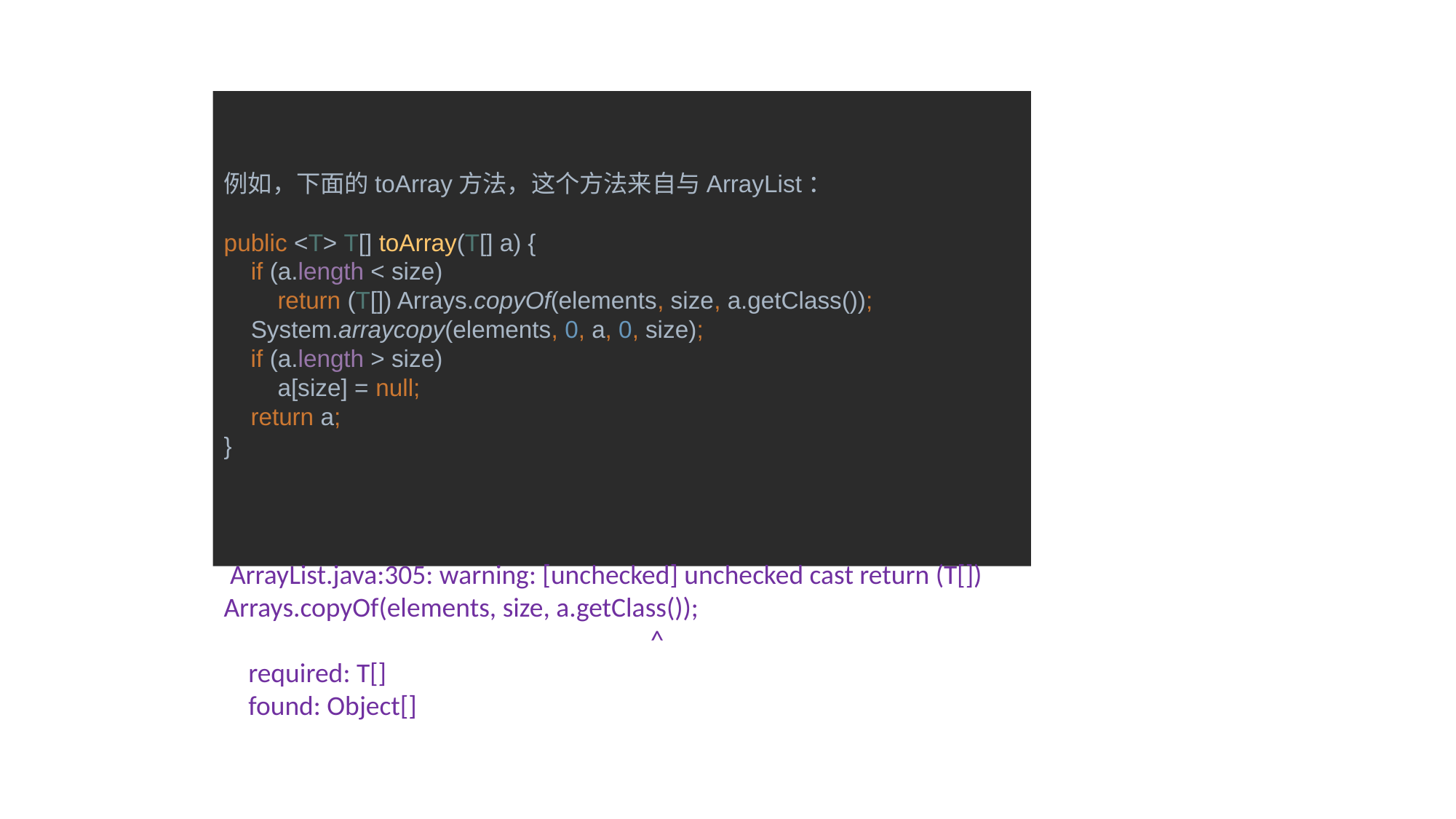

例如，下面的toArray方法，这个方法来自与ArrayList：
public <T> T[] toArray(T[] a) {
    if (a.length < size)
        return (T[]) Arrays.copyOf(elements, size, a.getClass());
    System.arraycopy(elements, 0, a, 0, size);
    if (a.length > size)
        a[size] = null;
    return a;
}
 ArrayList.java:305: warning: [unchecked] unchecked cast return (T[]) Arrays.copyOf(elements, size, a.getClass());
                                                                     ^
    required: T[]
    found: Object[]